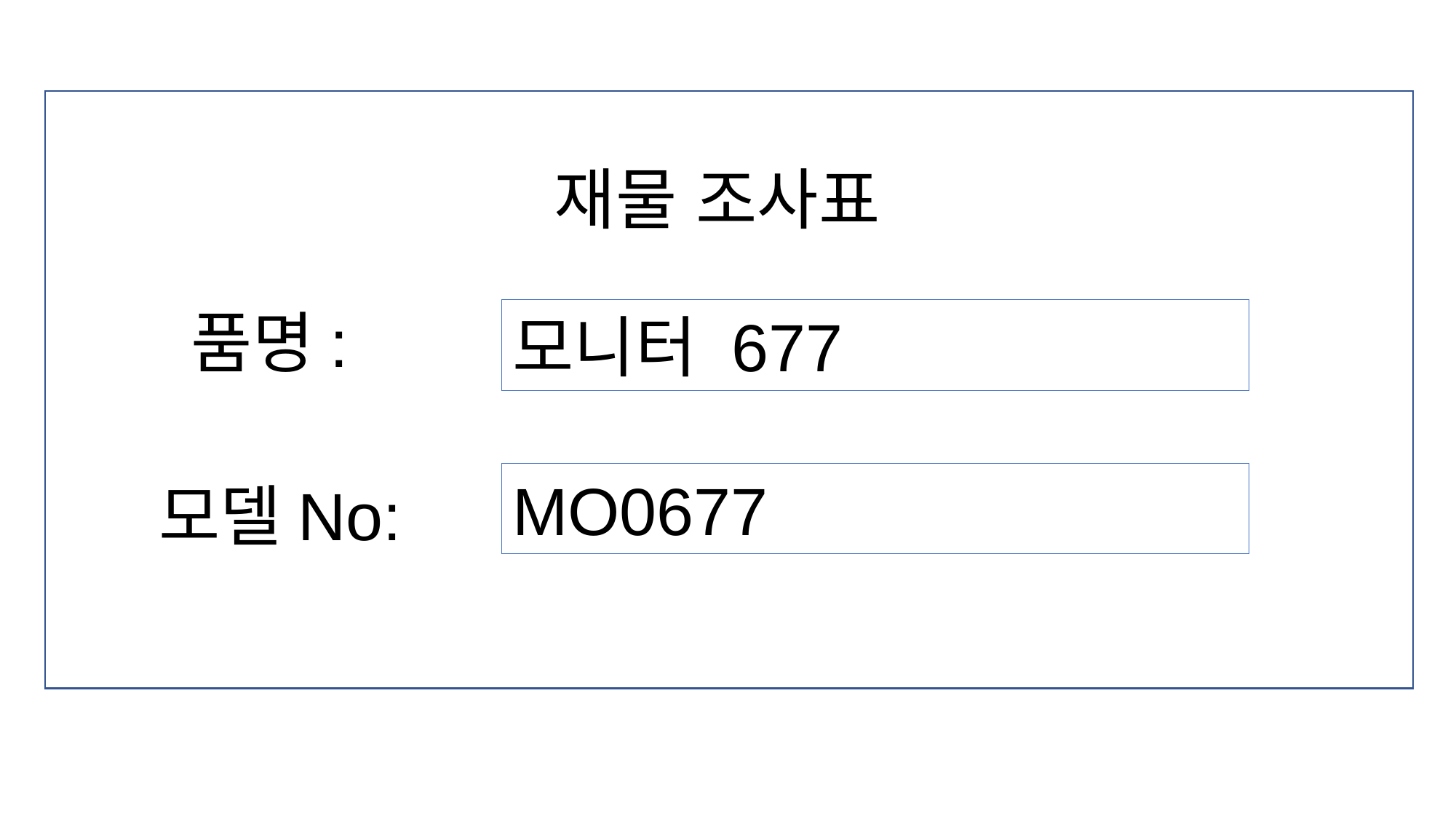

재물 조사표
품명:
모니터 677
MO0677
모델No: